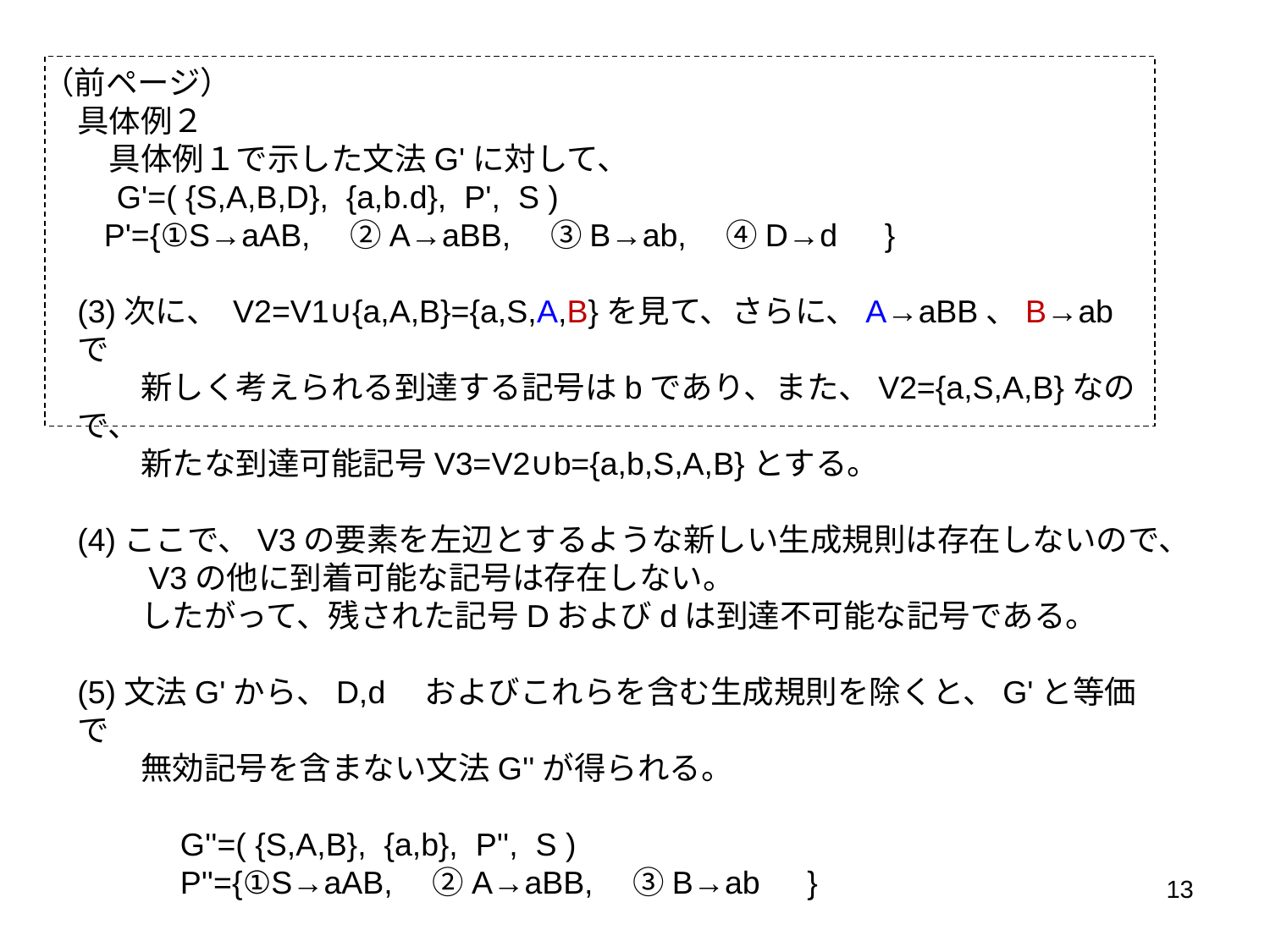

（前ページ）

具体例２
　具体例１で示した文法G'に対して、
　G'=( {S,A,B,D},  {a,b.d},  P',  S )
   P'={①S→aAB,　②A→aBB,　③B→ab,　④D→d　}

(3)次に、 V2=V1∪{a,A,B}={a,S,A,B}を見て、さらに、A→aBB、B→ab　で
　　新しく考えられる到達する記号はbであり、また、V2={a,S,A,B}なので、
　　新たな到達可能記号V3=V2∪b={a,b,S,A,B}とする。

(4)ここで、V3の要素を左辺とするような新しい生成規則は存在しないので、
　　V3の他に到着可能な記号は存在しない。
　　したがって、残された記号Dおよびdは到達不可能な記号である。

(5)文法G'から、D,d　およびこれらを含む生成規則を除くと、G'と等価で
　　無効記号を含まない文法G''が得られる。

　　　G''=( {S,A,B},  {a,b},  P'',  S )
　　　P''={①S→aAB,　②A→aBB,　③B→ab　}

13